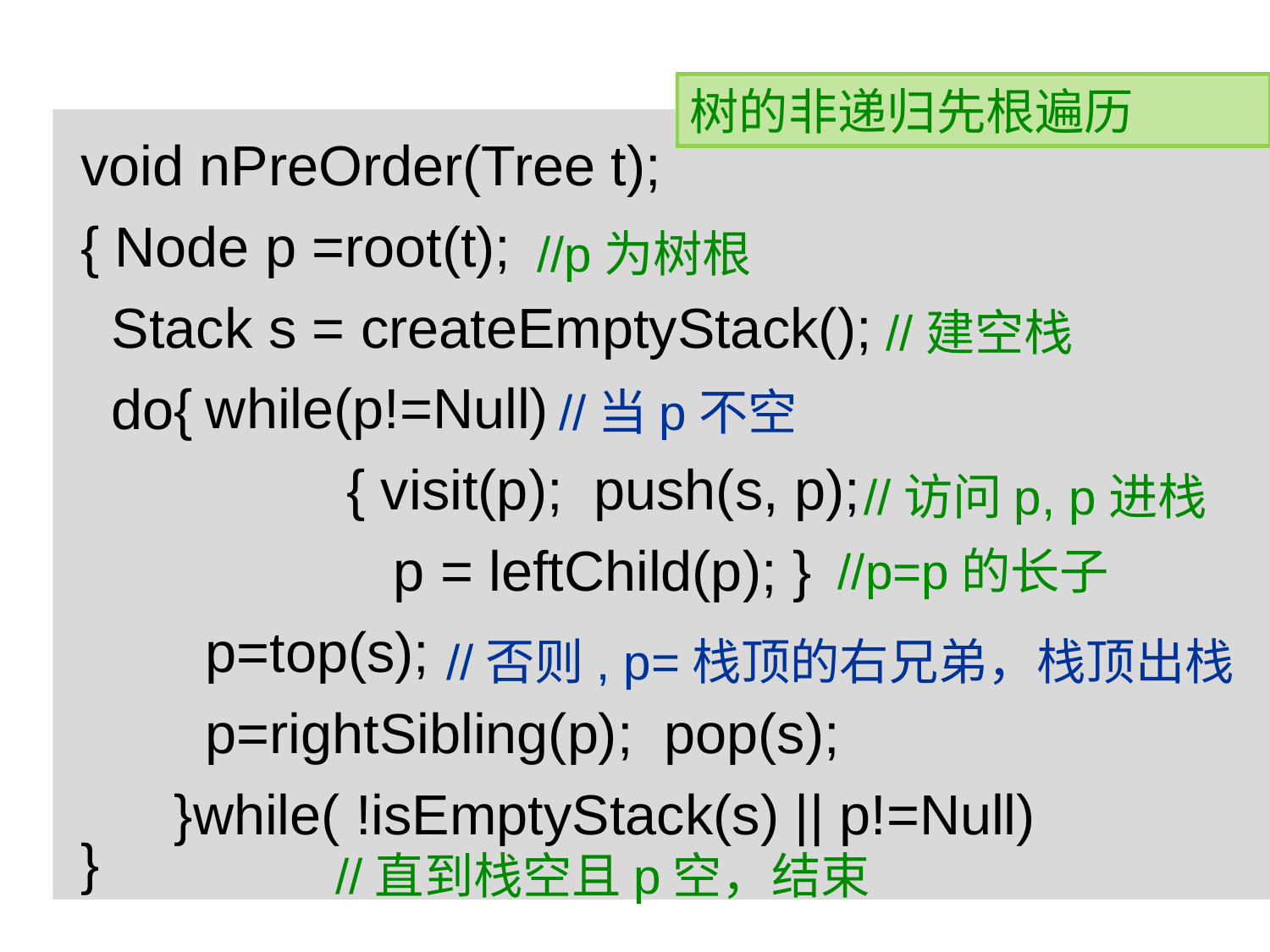

树的非递归先根遍历
void nPreOrder(Tree t);
{ Node p =root(t);
  Stack s = createEmptyStack();
        while(p!=Null)
                 { visit(p);  push(s, p);
                    p = leftChild(p); }
        p=top(s);
        p=rightSibling(p);  pop(s);
      }while( !isEmptyStack(s) || p!=Null)
}
//p为树根
//建空栈
do{
//当p不空
//访问p, p进栈
//p=p的长子
//否则, p=栈顶的右兄弟，栈顶出栈
//直到栈空且p空，结束